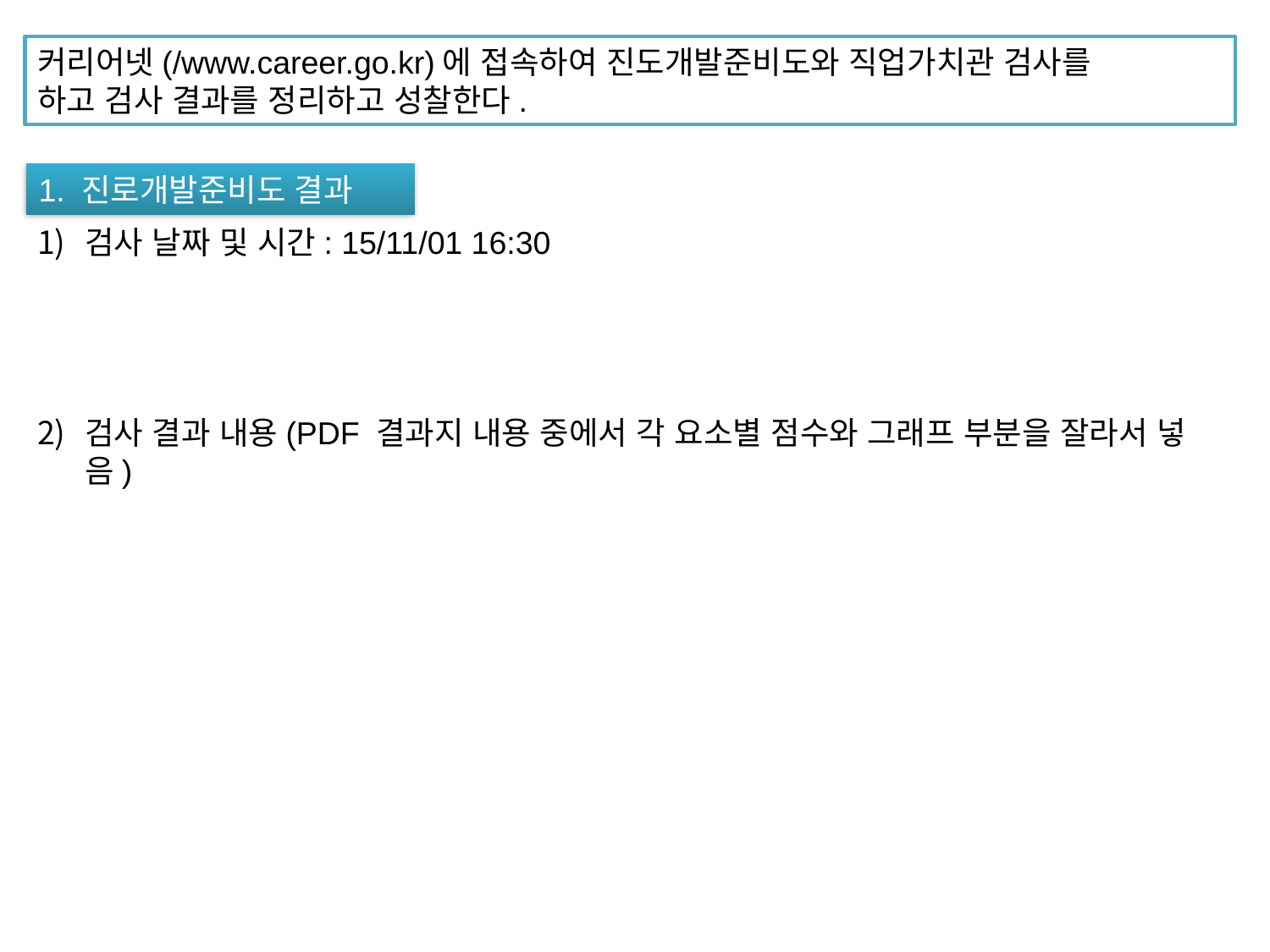

커리어넷(/www.career.go.kr)에 접속하여 진도개발준비도와 직업가치관 검사를
하고 검사 결과를 정리하고 성찰한다.
1. 진로개발준비도 결과
검사 날짜 및 시간: 15/11/01 16:30

검사 결과 내용(PDF 결과지 내용 중에서 각 요소별 점수와 그래프 부분을 잘라서 넣음)